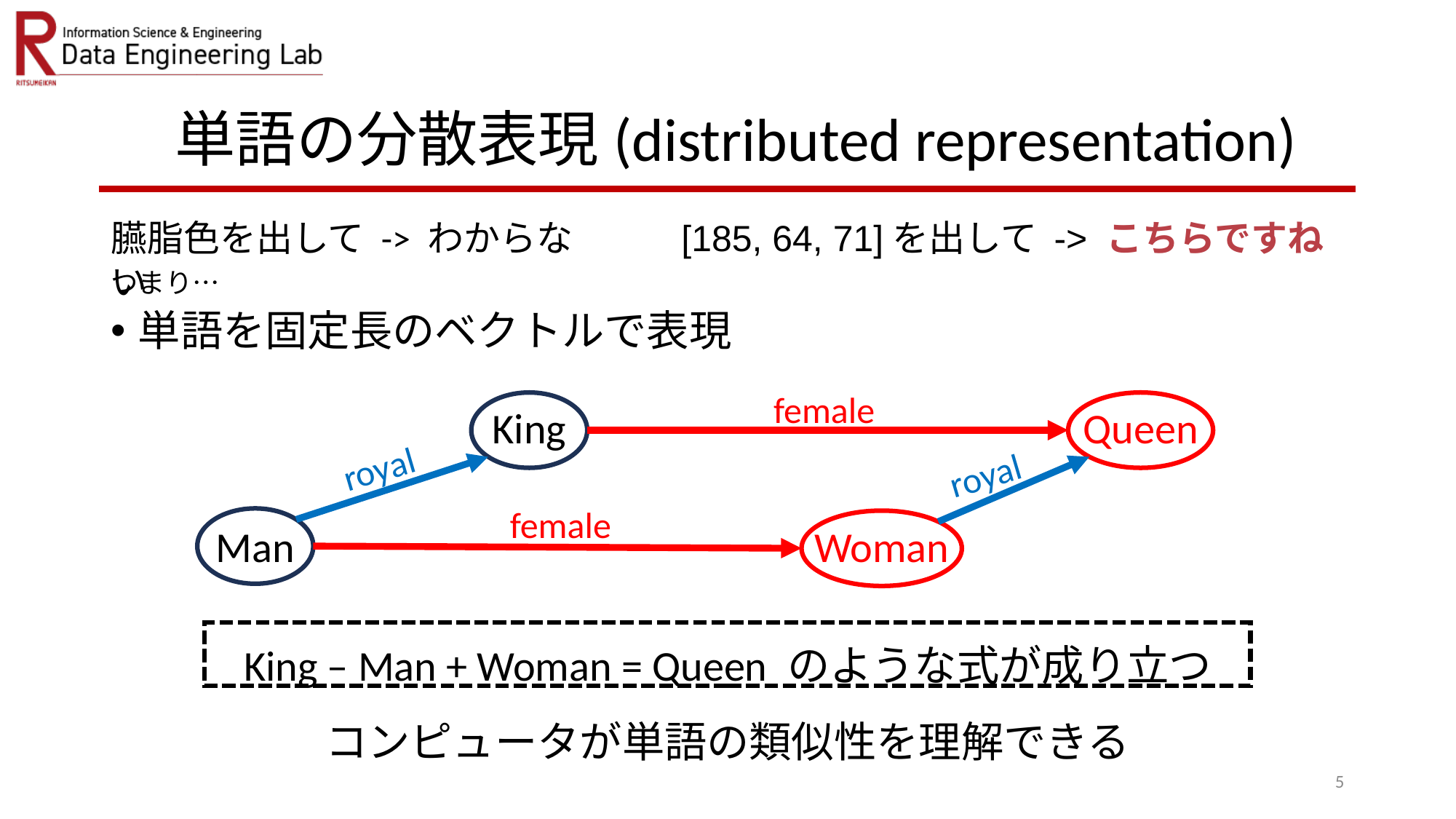

# 単語の分散表現(distributed representation)
臙脂色を出して -> わからない
[185, 64, 71]を出して -> こちらですね
つまり…
単語を固定長のベクトルで表現
female

King
Queen
royal
royal
female

Man
Woman
King – Man + Woman = Queen のような式が成り立つ
コンピュータが単語の類似性を理解できる

5